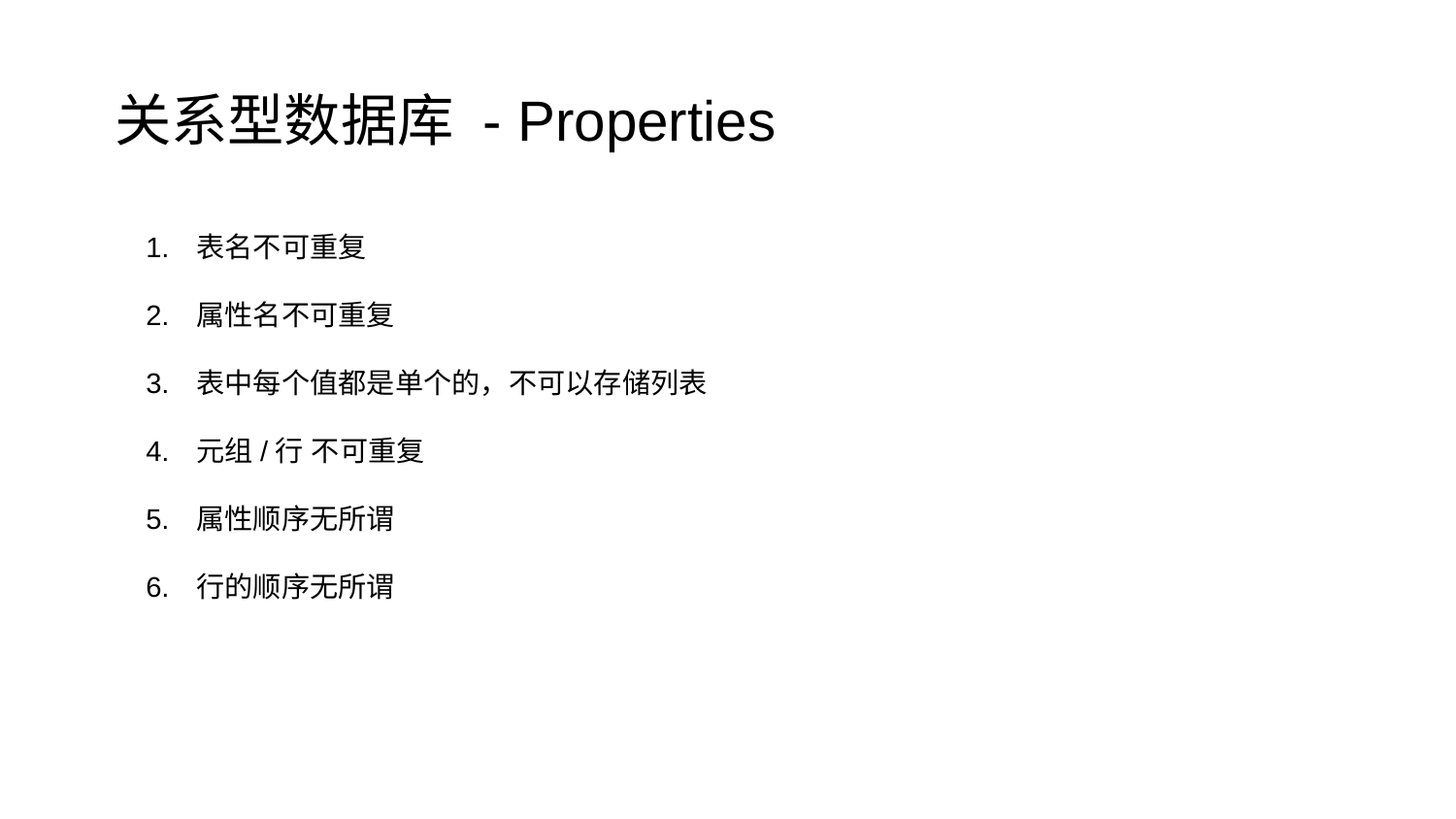

# 关系型数据库 - Properties
表名不可重复

属性名不可重复

表中每个值都是单个的，不可以存储列表

元组/行 不可重复

属性顺序无所谓

行的顺序无所谓